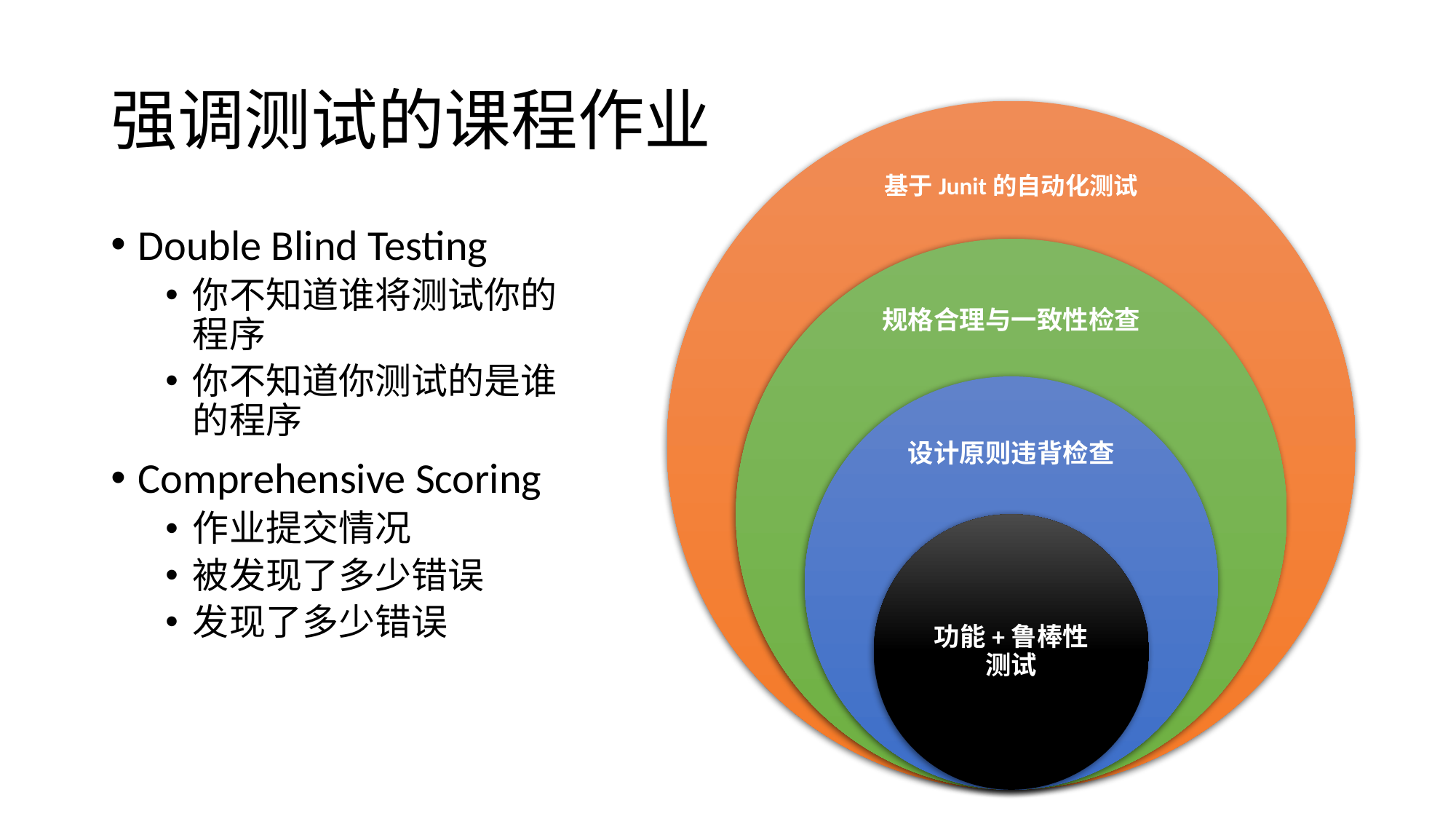

# 强调测试的课程作业
基于Junit的自动化测试
规格合理与一致性检查
设计原则违背检查
功能+鲁棒性测试
Double Blind Testing
你不知道谁将测试你的程序
你不知道你测试的是谁的程序
Comprehensive Scoring
作业提交情况
被发现了多少错误
发现了多少错误